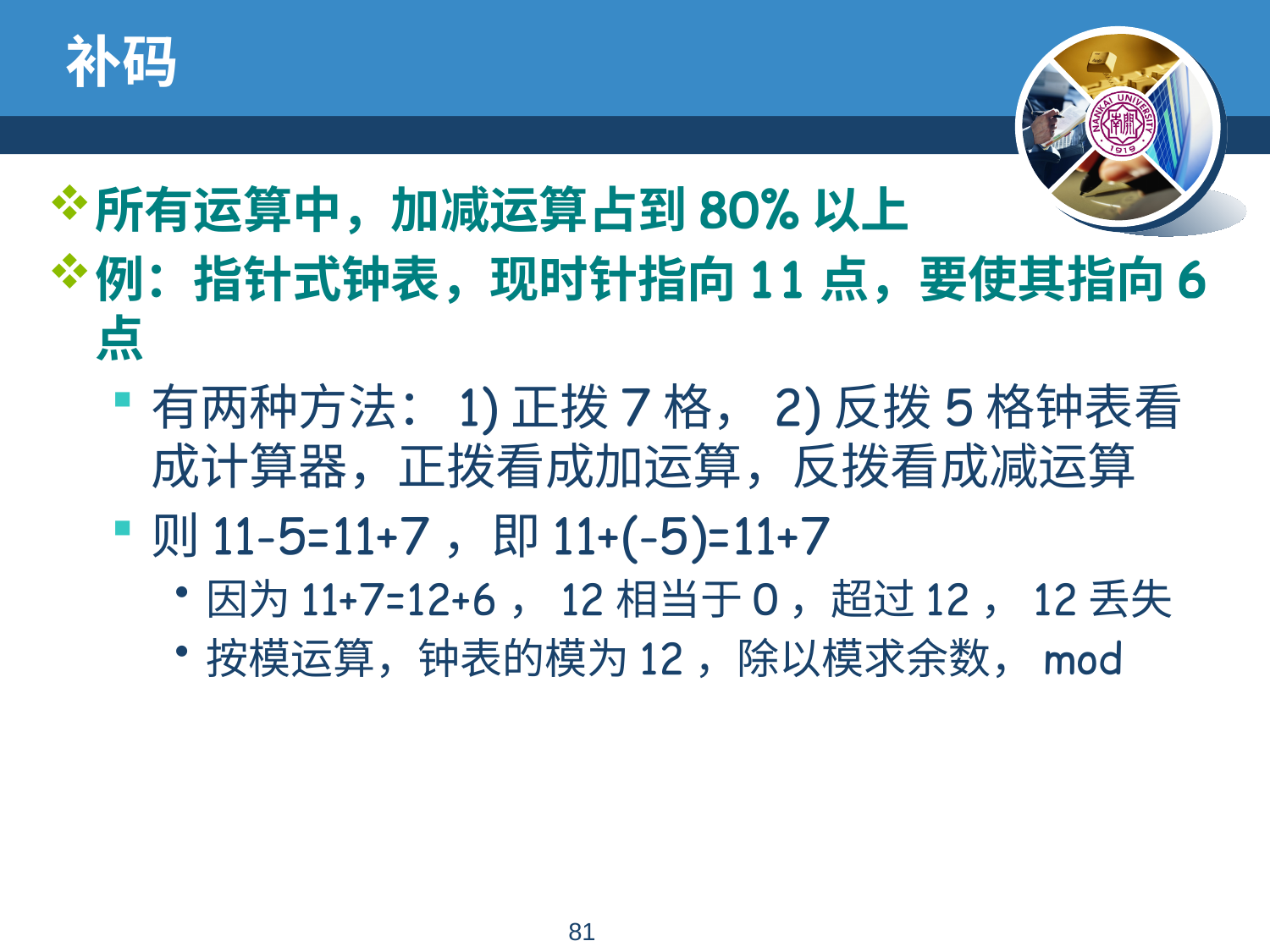

# 补码
所有运算中，加减运算占到80%以上
例：指针式钟表，现时针指向11点，要使其指向6点
有两种方法：1)正拨7格，2)反拨5格钟表看成计算器，正拨看成加运算，反拨看成减运算
则11-5=11+7，即11+(-5)=11+7
因为11+7=12+6，12相当于0，超过12，12丢失
按模运算，钟表的模为12，除以模求余数，mod
81